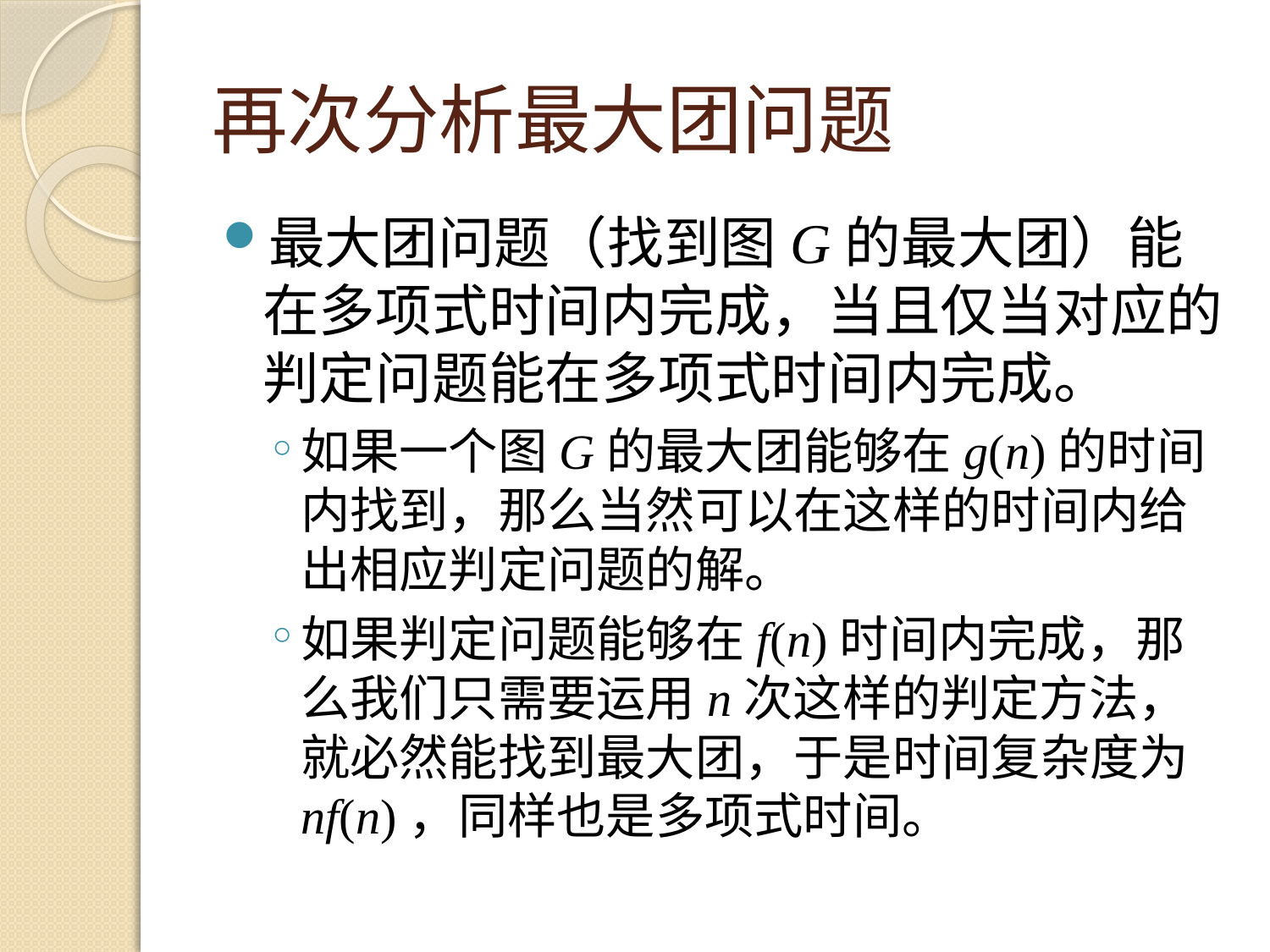

# 再次分析最大团问题
最大团问题（找到图G的最大团）能在多项式时间内完成，当且仅当对应的判定问题能在多项式时间内完成。
如果一个图G的最大团能够在g(n)的时间内找到，那么当然可以在这样的时间内给出相应判定问题的解。
如果判定问题能够在f(n)时间内完成，那么我们只需要运用n次这样的判定方法，就必然能找到最大团，于是时间复杂度为nf(n)，同样也是多项式时间。